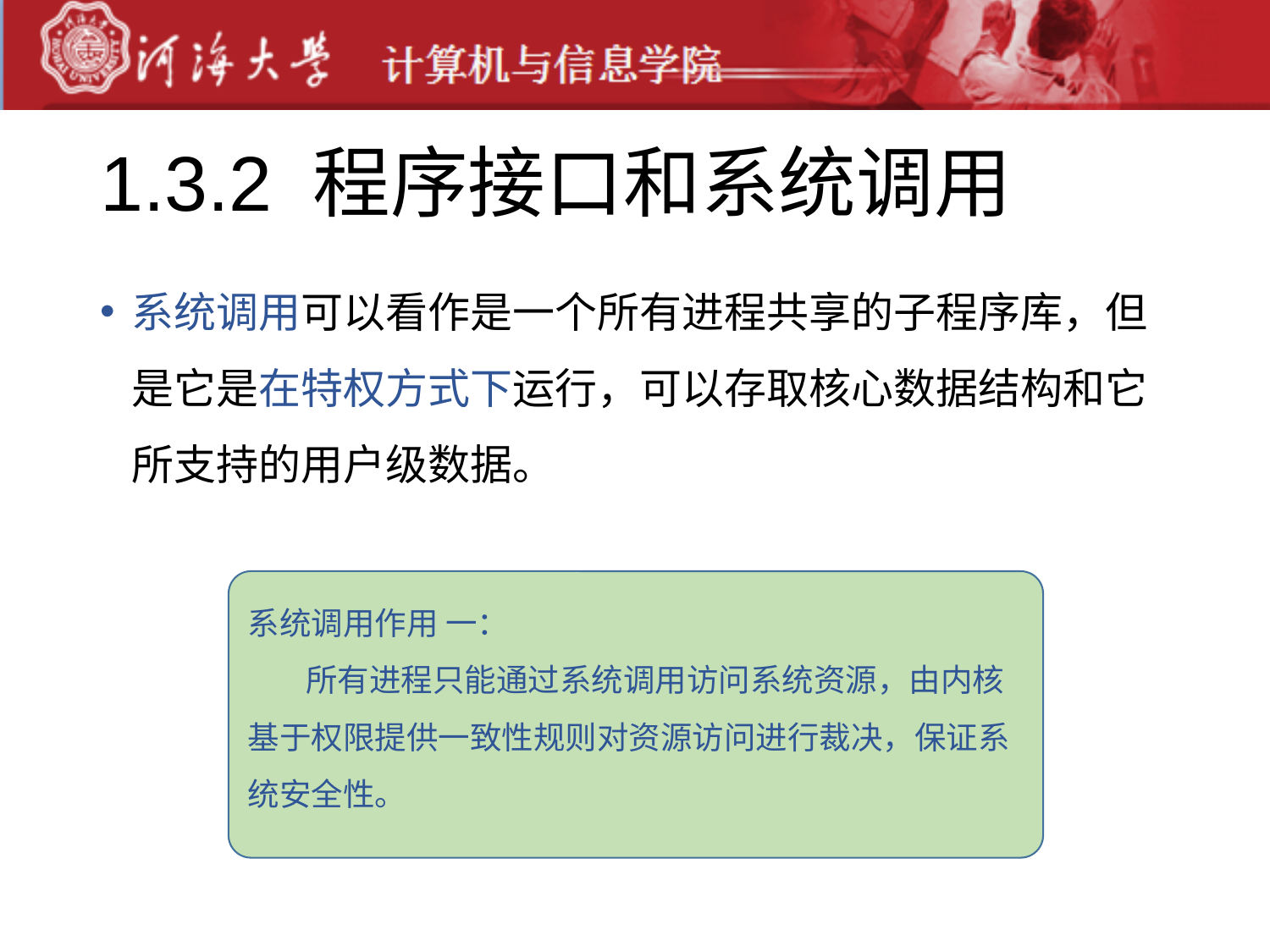

# 1.3.2 程序接口和系统调用
系统调用可以看作是一个所有进程共享的子程序库，但是它是在特权方式下运行，可以存取核心数据结构和它所支持的用户级数据。

系统调用作用 一：
       所有进程只能通过系统调用访问系统资源，由内核基于权限提供一致性规则对资源访问进行裁决，保证系统安全性。